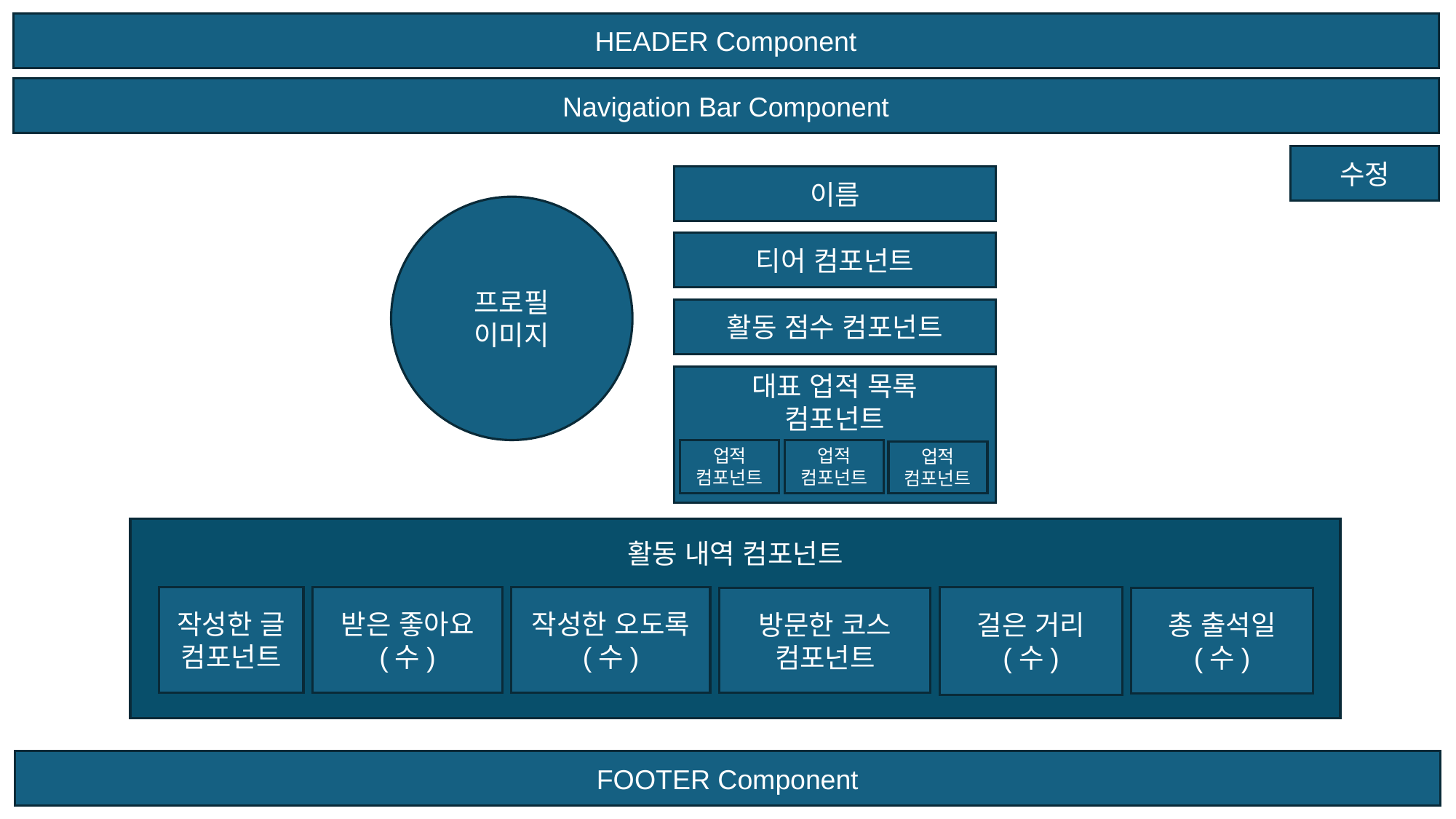

HEADER Component
Navigation Bar Component
수정
이름
프로필
이미지
티어 컴포넌트
활동 점수 컴포넌트
대표 업적 목록
컴포넌트

업적
컴포넌트
업적
컴포넌트
업적
컴포넌트
활동 내역 컴포넌트

작성한 오도록
(수)
받은 좋아요
(수)
작성한 글
컴포넌트
걸은 거리
(수)
총 출석일
(수)
방문한 코스
컴포넌트
FOOTER Component